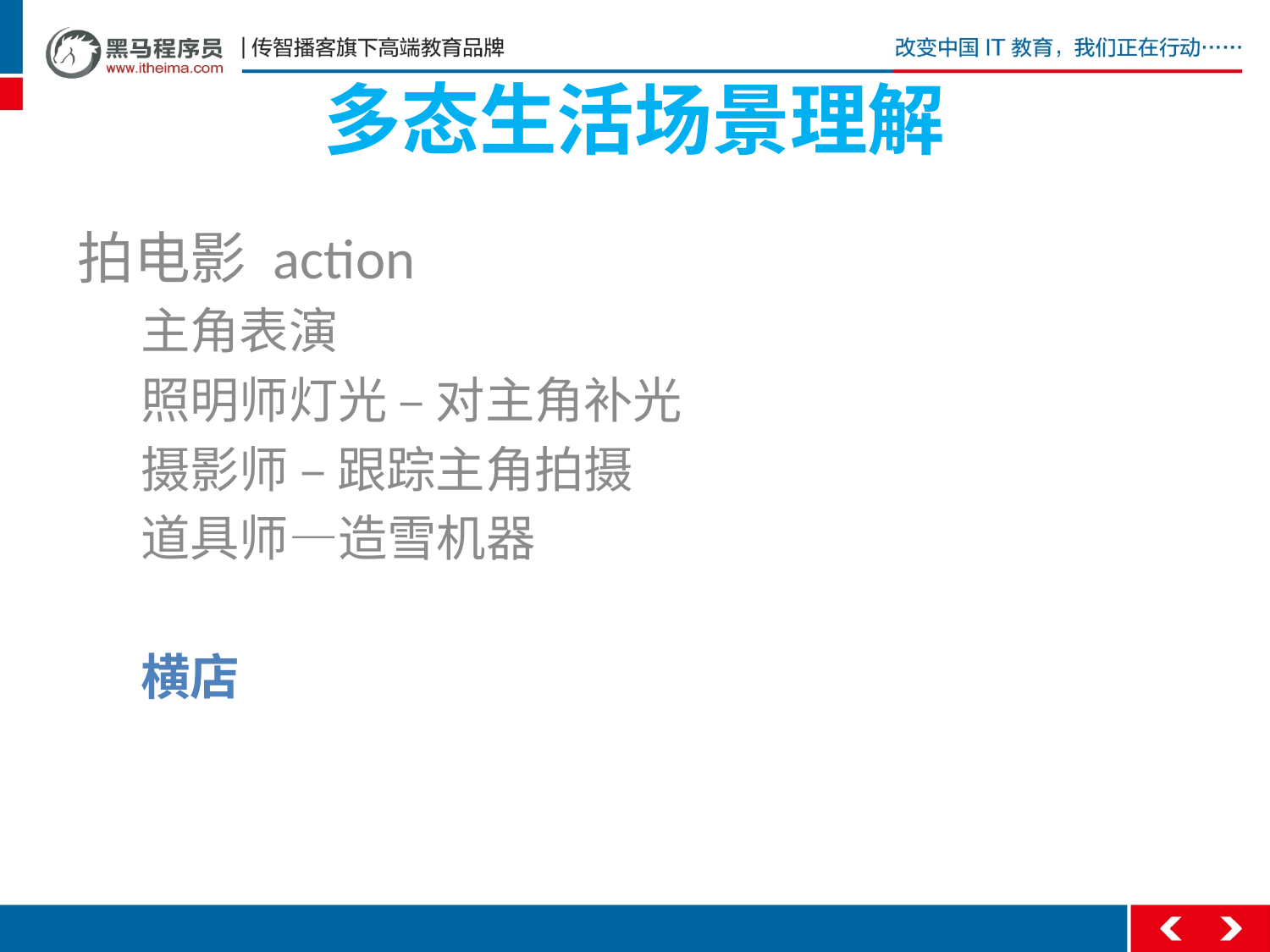

# 多态生活场景理解
拍电影 action
主角表演
照明师灯光 – 对主角补光
摄影师 – 跟踪主角拍摄
道具师—造雪机器

横店